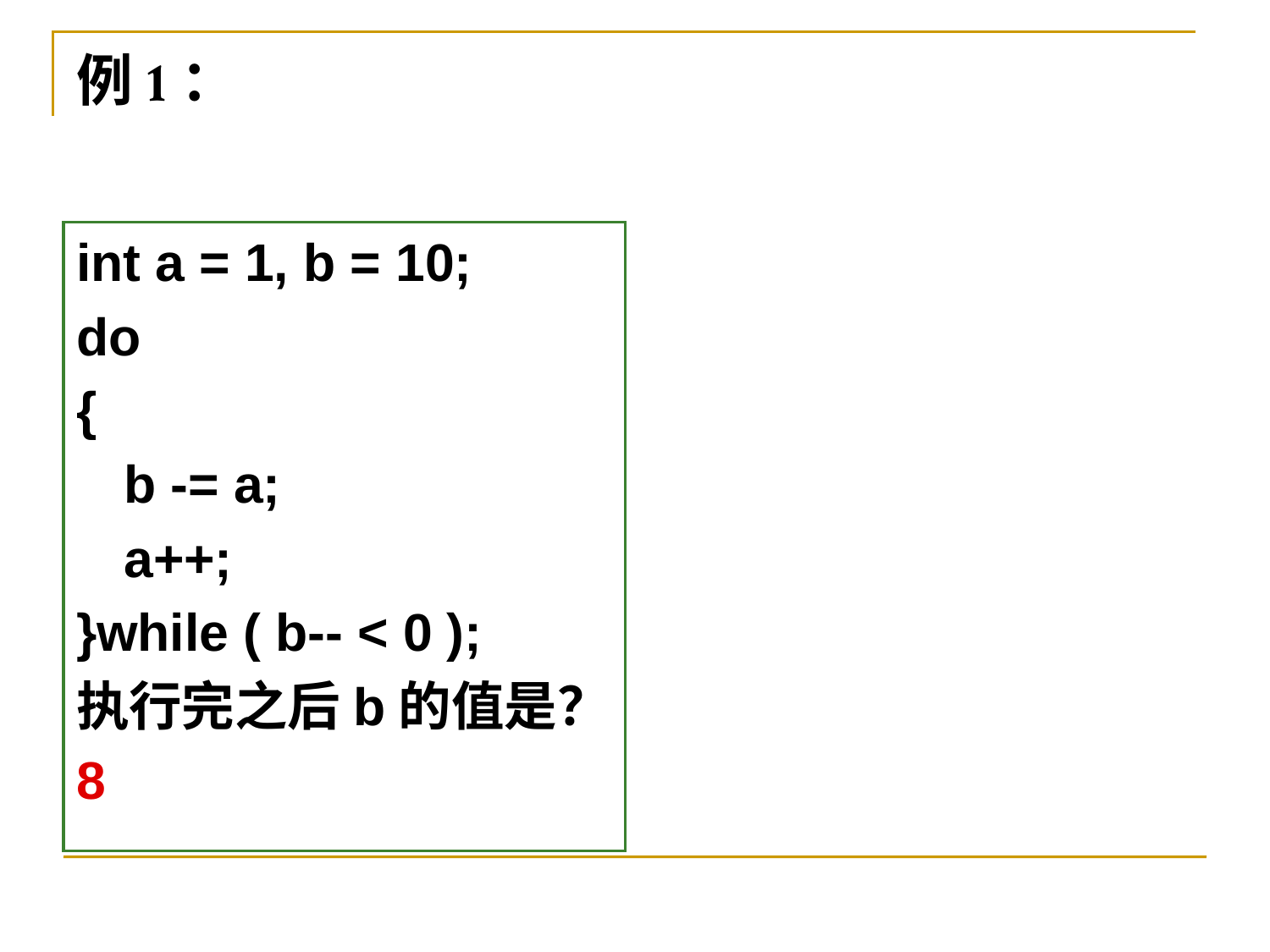

# 例1：
int a = 1, b = 10;
do
{
	b -= a;
	a++;
}while ( b-- < 0 );
执行完之后b的值是？
8